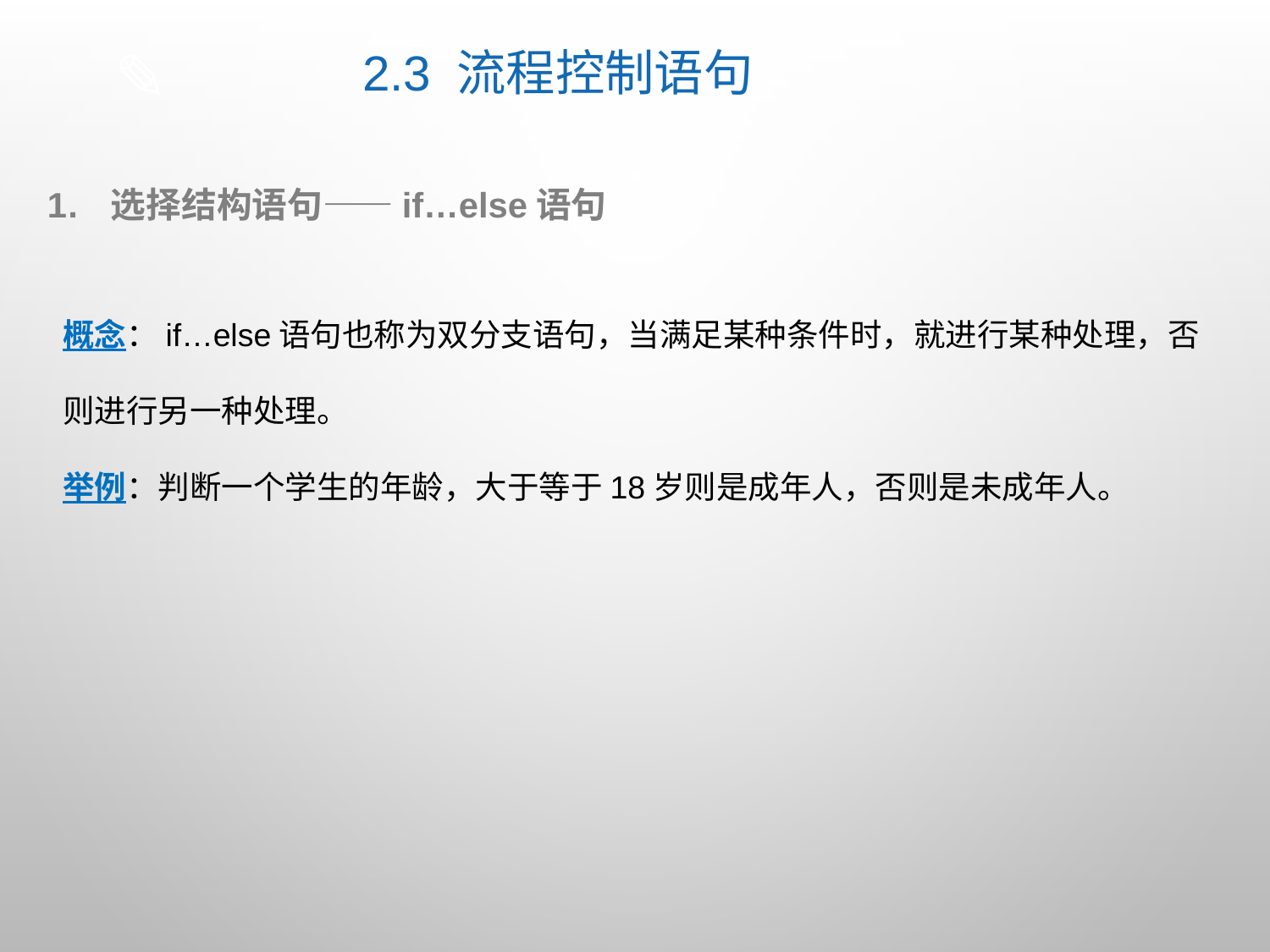

# 2.3 流程控制语句
选择结构语句——if…else语句
概念：if…else语句也称为双分支语句，当满足某种条件时，就进行某种处理，否则进行另一种处理。
举例：判断一个学生的年龄，大于等于18岁则是成年人，否则是未成年人。